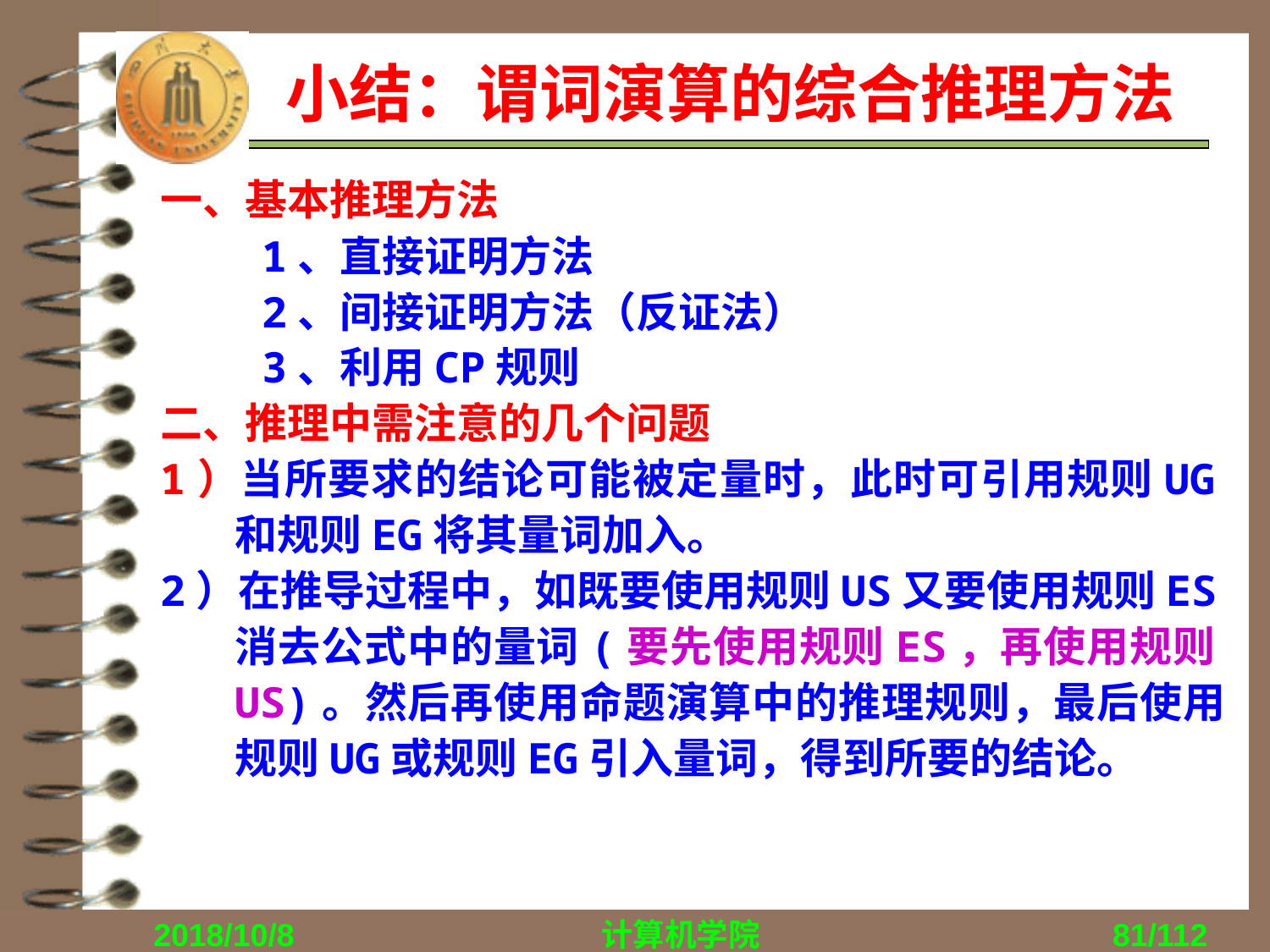

# 小结：谓词演算的综合推理方法
一、基本推理方法
    1、直接证明方法
    2、间接证明方法（反证法）
    3、利用CP规则
二、推理中需注意的几个问题
1）当所要求的结论可能被定量时，此时可引用规则UG和规则EG将其量词加入。
2）在推导过程中，如既要使用规则US又要使用规则ES消去公式中的量词(要先使用规则ES，再使用规则US)。然后再使用命题演算中的推理规则，最后使用规则UG或规则EG引入量词，得到所要的结论。

2018/10/8
计算机学院
81/112